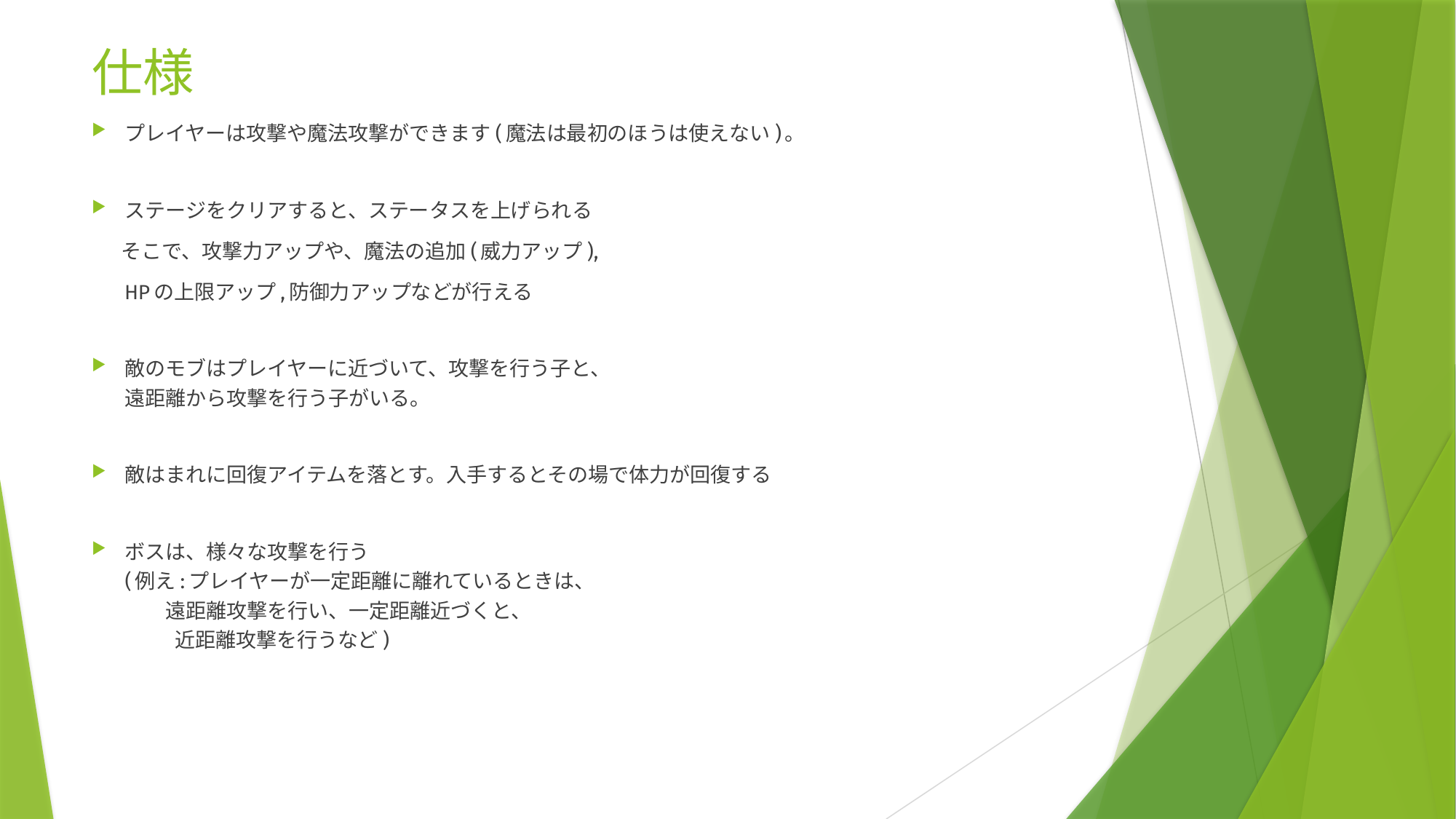

仕様

プレイヤーは攻撃や魔法攻撃ができます(魔法は最初のほうは使えない)。

ステージをクリアすると、ステータスを上げられる
　  そこで、攻撃力アップや、魔法の追加(威力アップ),
      HPの上限アップ,防御力アップなどが行える

敵のモブはプレイヤーに近づいて、攻撃を行う子と、
遠距離から攻撃を行う子がいる。

敵はまれに回復アイテムを落とす。入手するとその場で体力が回復する

ボスは、様々な攻撃を行う
(例え:プレイヤーが一定距離に離れているときは、
         遠距離攻撃を行い、一定距離近づくと、
　　  近距離攻撃を行うなど)